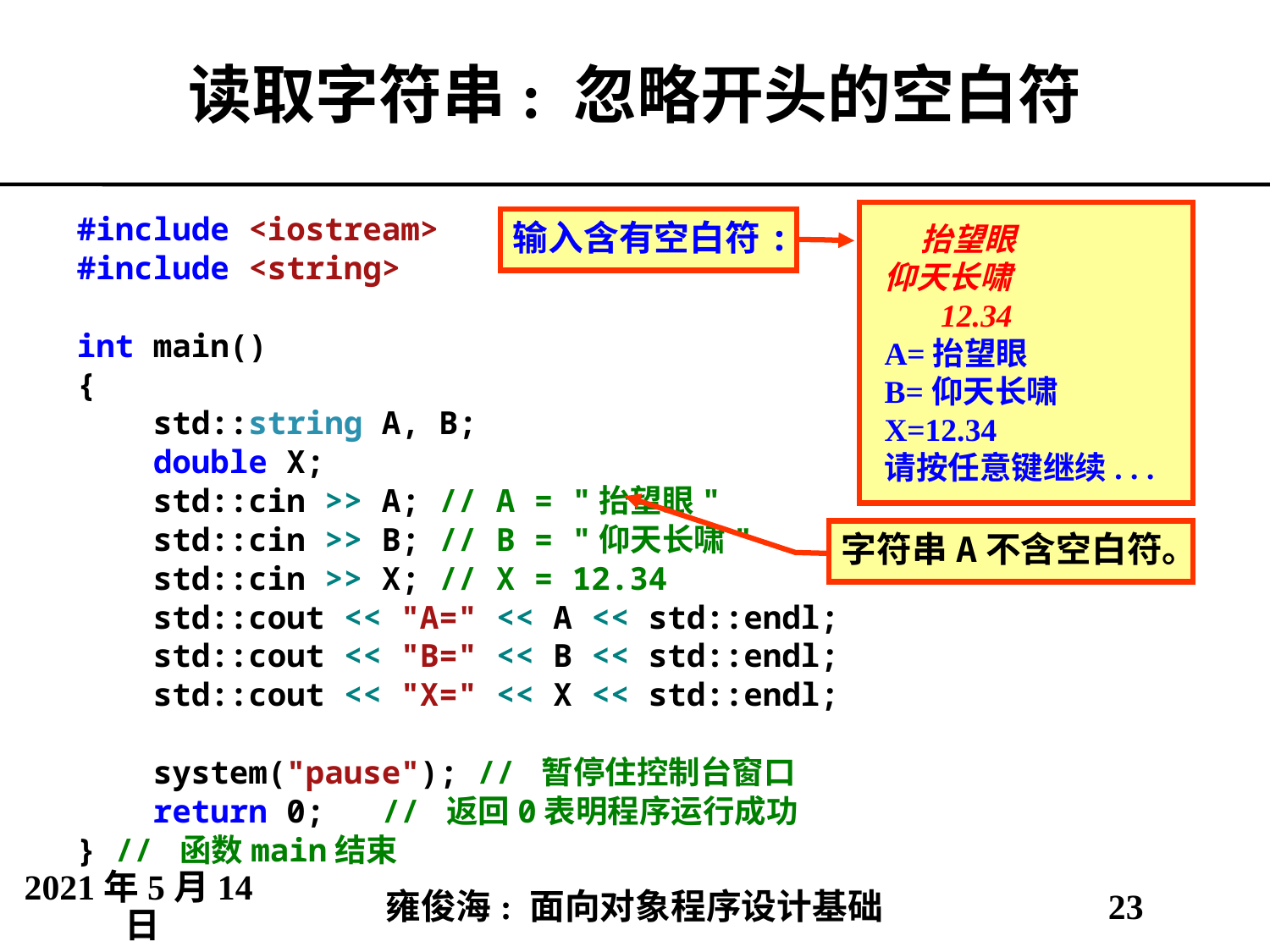

# 读取字符串: 忽略开头的空白符

#include <iostream>
#include <string>

int main()
{
    std::string A, B;
    double X;
    std::cin >> A; // A = "抬望眼"
    std::cin >> B; // B = "仰天长啸"
    std::cin >> X; // X = 12.34
    std::cout << "A=" << A << std::endl;
    std::cout << "B=" << B << std::endl;
    std::cout << "X=" << X << std::endl;

    system("pause"); // 暂停住控制台窗口
    return 0;   // 返回0表明程序运行成功
} // 函数main结束
    抬望眼
仰天长啸
       12.34
A=抬望眼
B=仰天长啸
X=12.34
请按任意键继续. . .
输入含有空白符:
字符串A不含空白符。
2021年5月14日
雍俊海: 面向对象程序设计基础
23